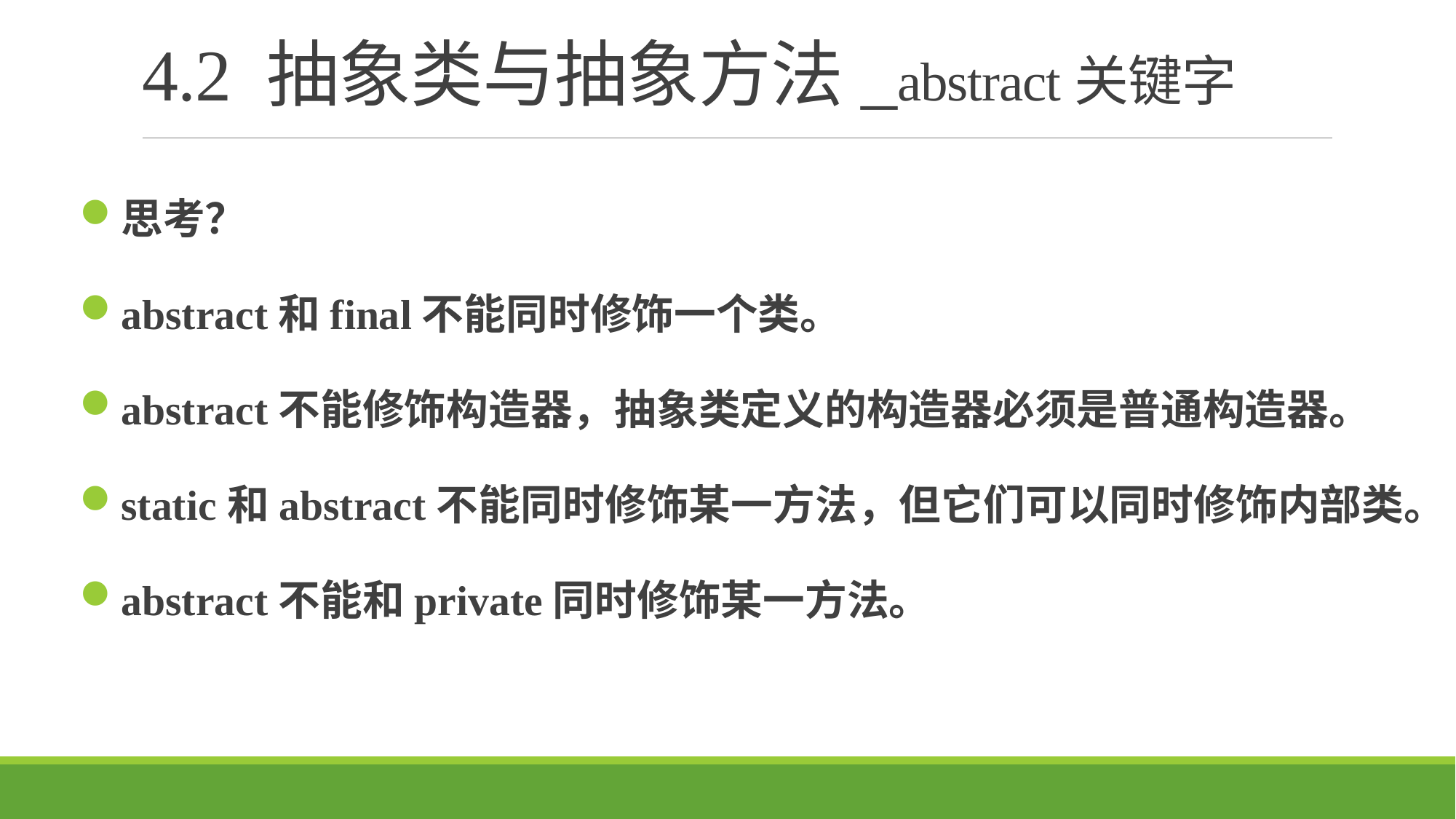

# 4.2 抽象类与抽象方法_abstract关键字
思考？
abstract和final不能同时修饰一个类。
abstract不能修饰构造器，抽象类定义的构造器必须是普通构造器。
static和abstract不能同时修饰某一方法，但它们可以同时修饰内部类。
abstract不能和private同时修饰某一方法。